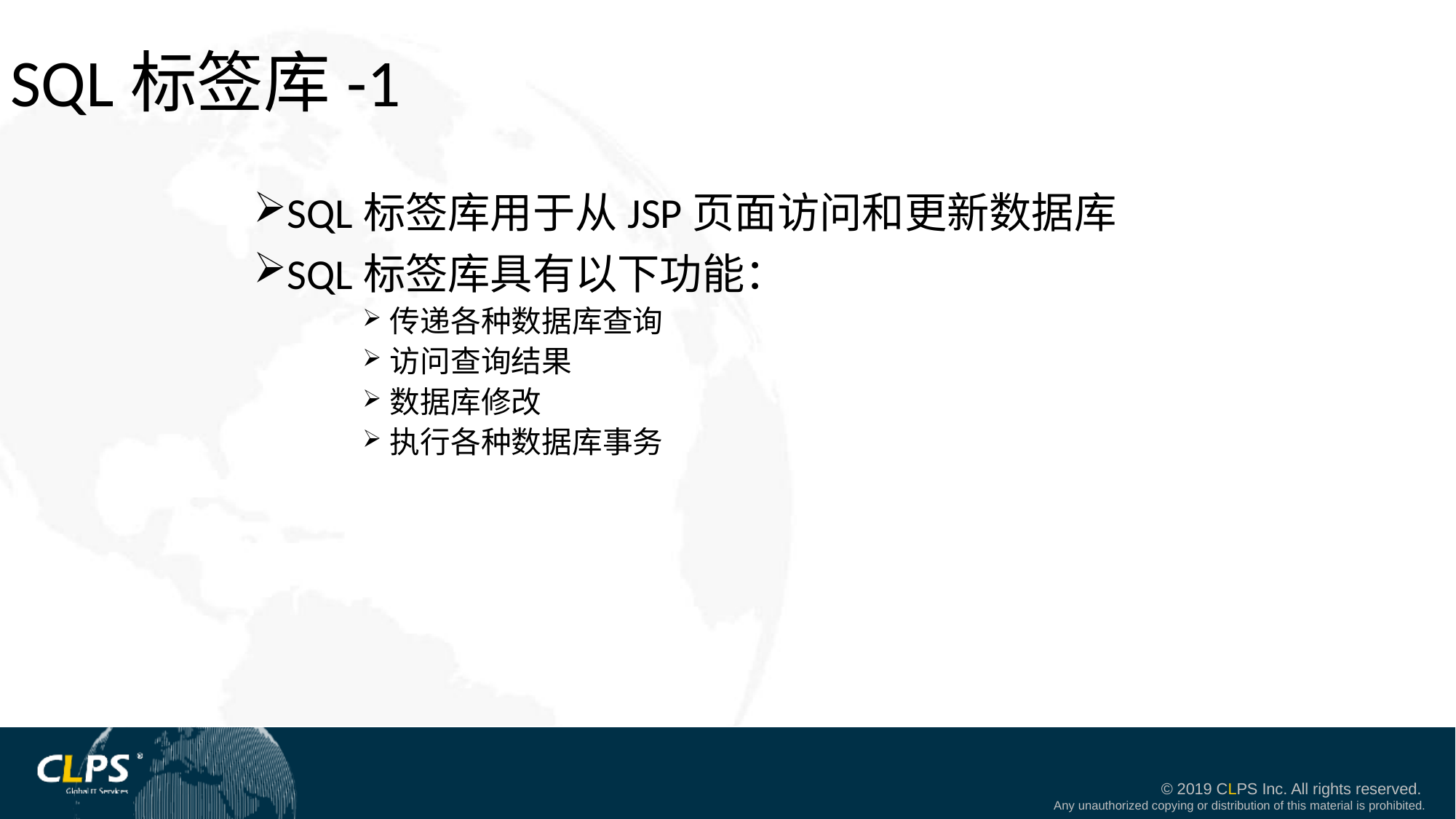

SQL标签库-1
SQL标签库用于从JSP页面访问和更新数据库
SQL标签库具有以下功能：
传递各种数据库查询
访问查询结果
数据库修改
执行各种数据库事务